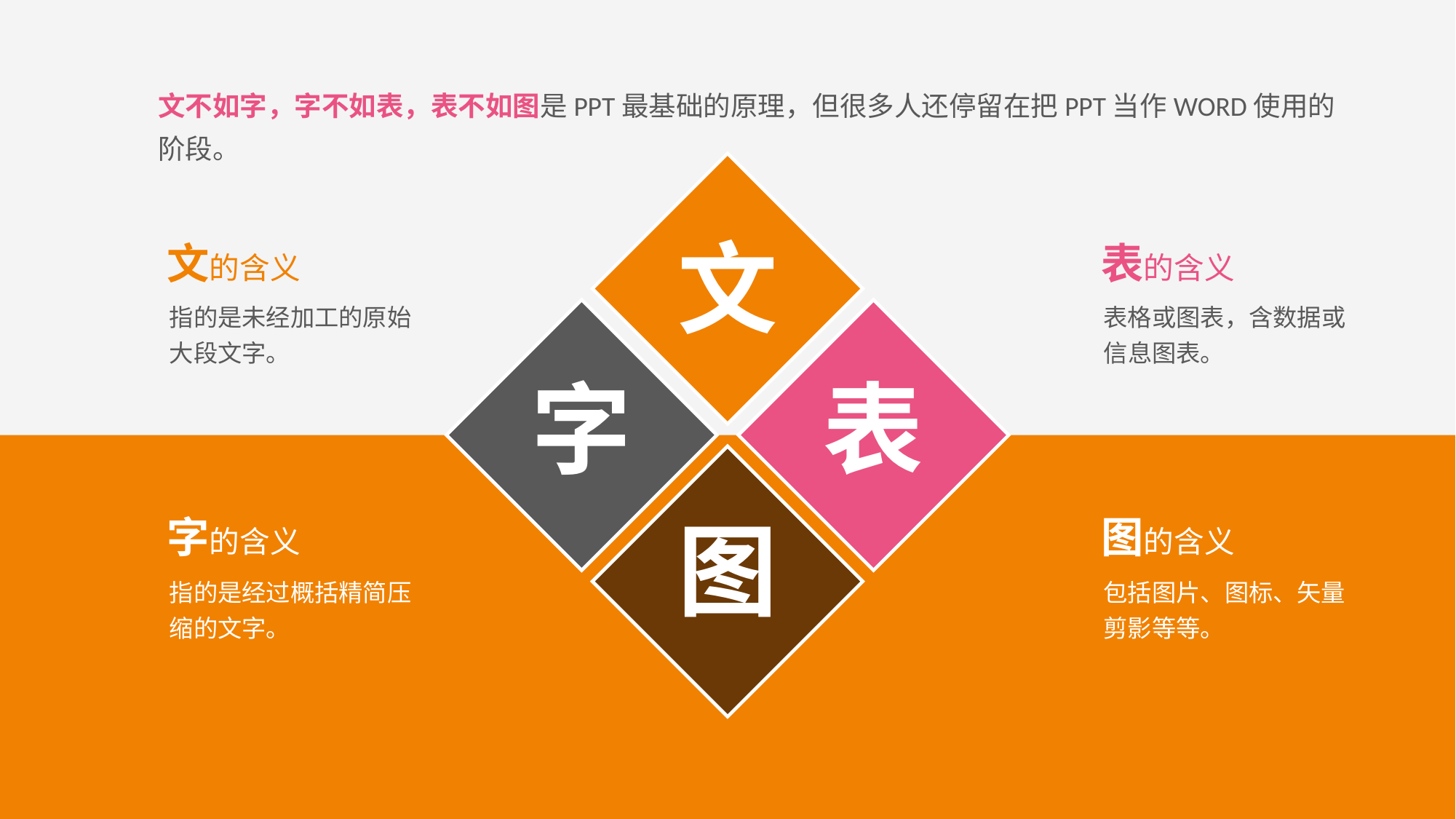

文不如字，字不如表，表不如图是PPT最基础的原理，但很多人还停留在把PPT当作WORD使用的阶段。

文
文的含义
表的含义
指的是未经加工的原始大段文字。
表格或图表，含数据或信息图表。
字
表

图
字的含义
图的含义
指的是经过概括精简压缩的文字。
包括图片、图标、矢量剪影等等。